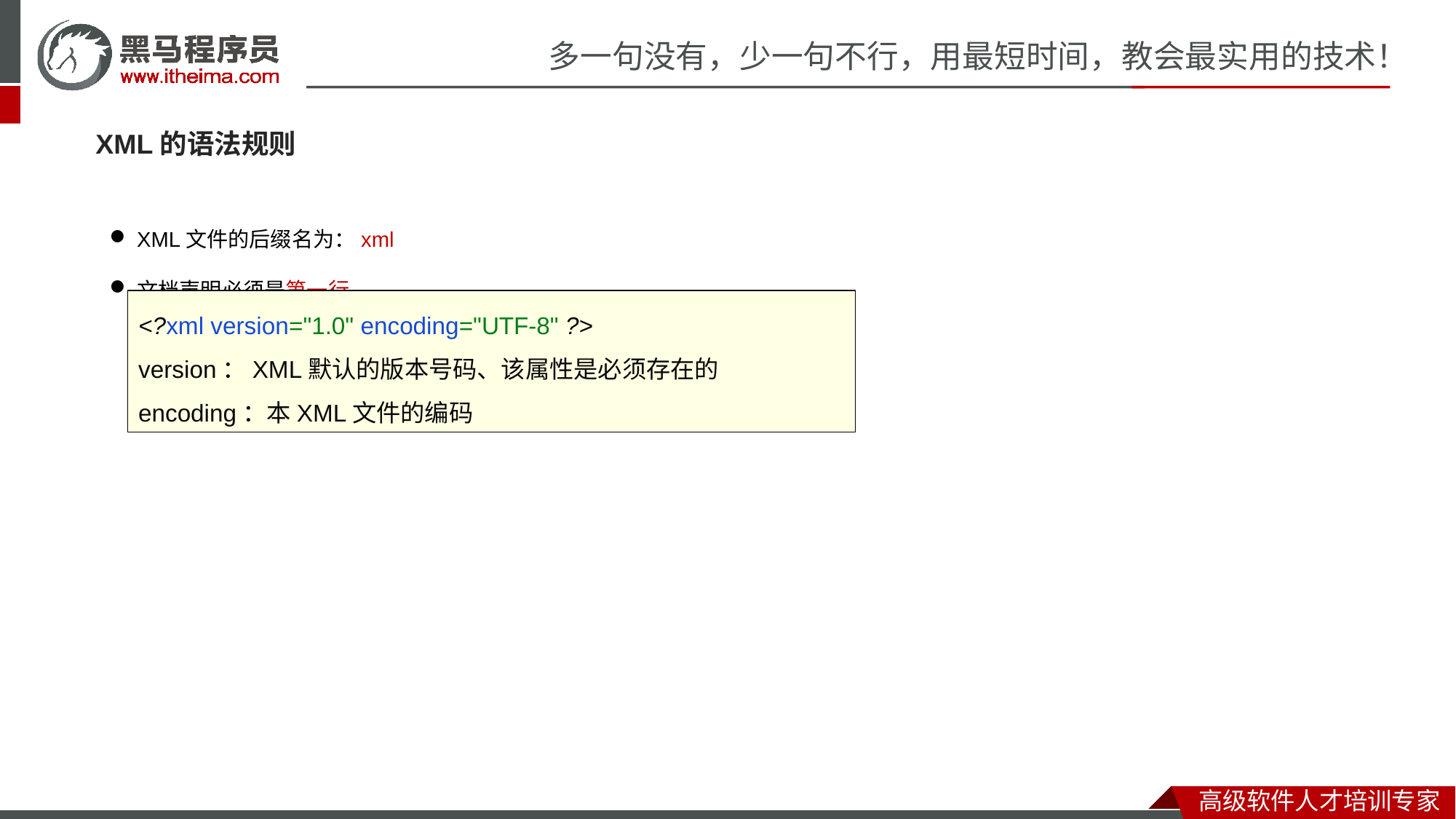

XML的语法规则
XML文件的后缀名为：xml
文档声明必须是第一行

<?xml version="1.0" encoding="UTF-8" ?>
version：XML默认的版本号码、该属性是必须存在的
encoding：本XML文件的编码